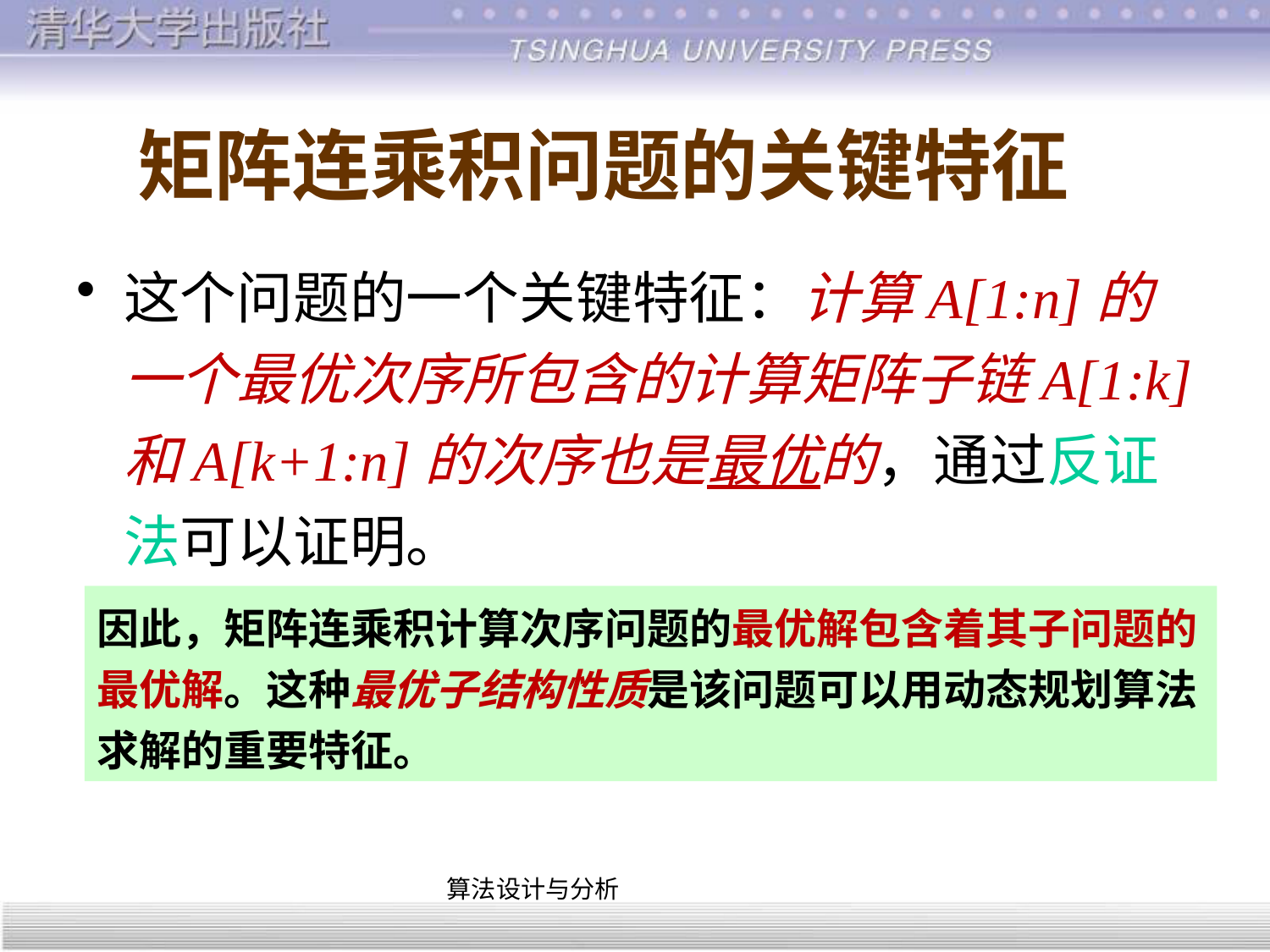

# 矩阵连乘积问题的关键特征
这个问题的一个关键特征：计算A[1:n]的一个最优次序所包含的计算矩阵子链A[1:k]和A[k+1:n]的次序也是最优的，通过反证法可以证明。
因此，矩阵连乘积计算次序问题的最优解包含着其子问题的最优解。这种最优子结构性质是该问题可以用动态规划算法求解的重要特征。

算法设计与分析
25